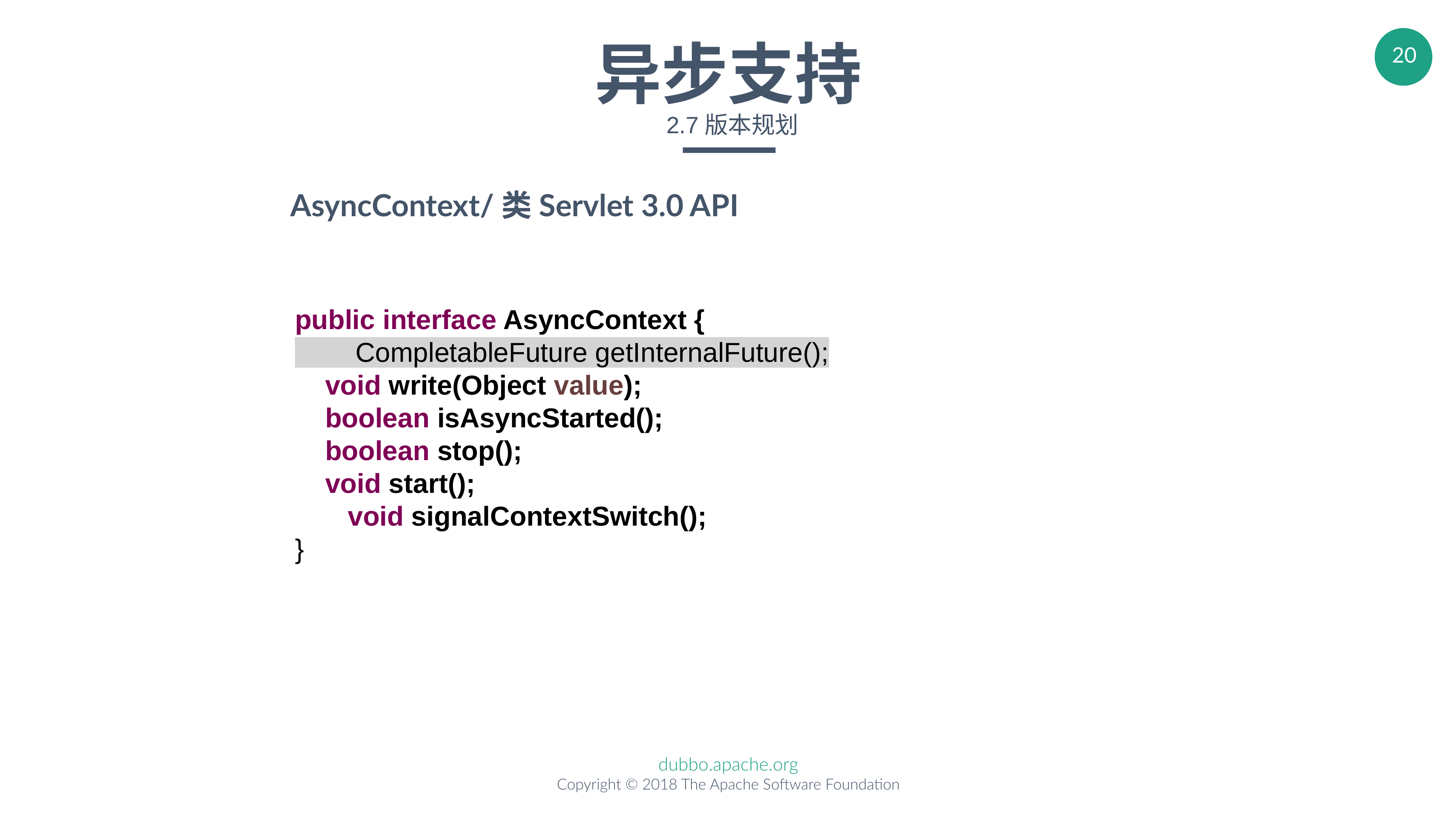

异步支持
 2.7版本规划

AsyncContext/类Servlet 3.0 API
public interface AsyncContext {
        CompletableFuture getInternalFuture();
    void write(Object value);
    boolean isAsyncStarted();
    boolean stop();
    void start();
       void signalContextSwitch();
}